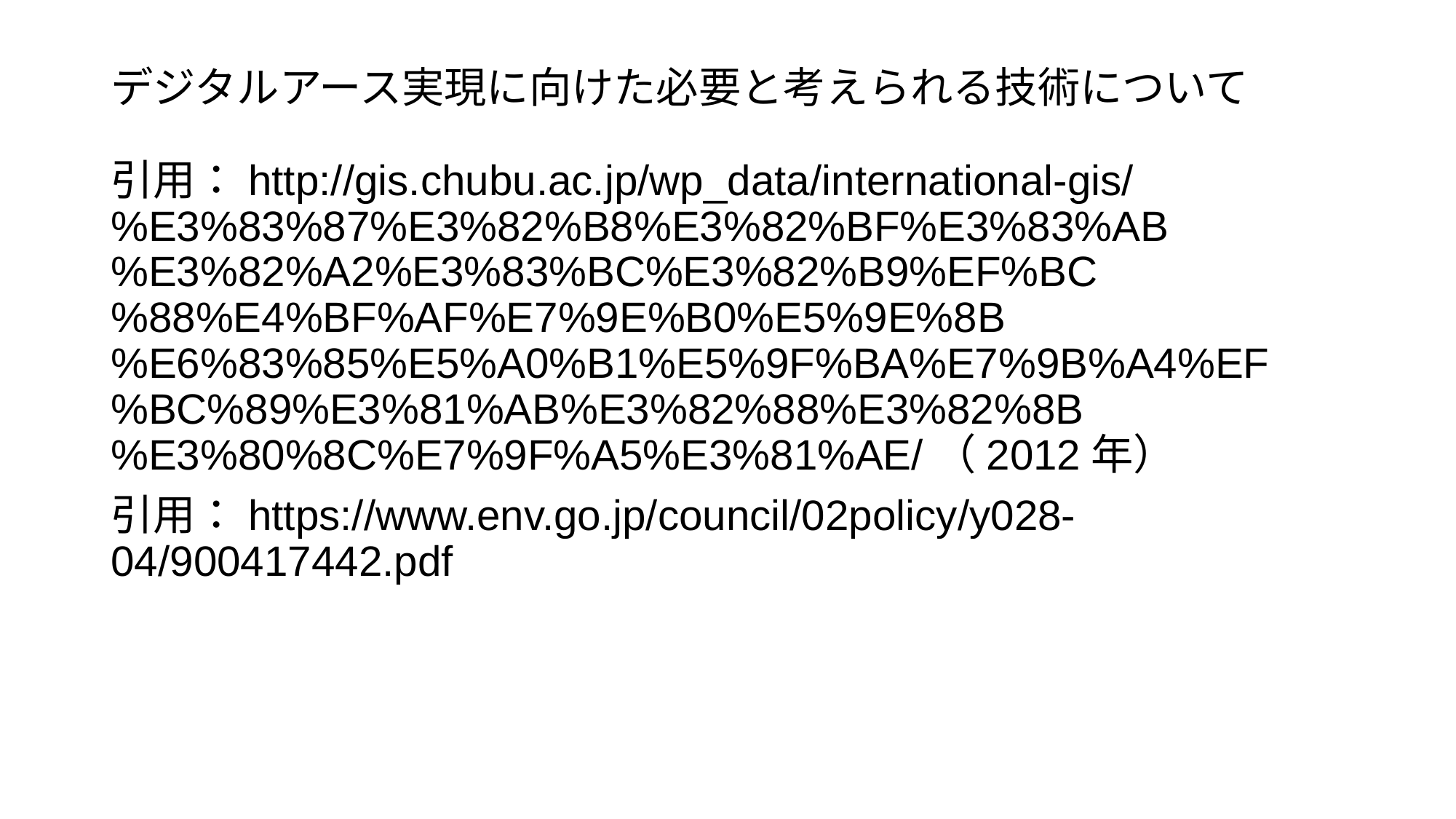

# デジタルアース実現に向けた必要と考えられる技術について
引用：http://gis.chubu.ac.jp/wp_data/international-gis/%E3%83%87%E3%82%B8%E3%82%BF%E3%83%AB%E3%82%A2%E3%83%BC%E3%82%B9%EF%BC%88%E4%BF%AF%E7%9E%B0%E5%9E%8B%E6%83%85%E5%A0%B1%E5%9F%BA%E7%9B%A4%EF%BC%89%E3%81%AB%E3%82%88%E3%82%8B%E3%80%8C%E7%9F%A5%E3%81%AE/（2012年）
引用：https://www.env.go.jp/council/02policy/y028-04/900417442.pdf